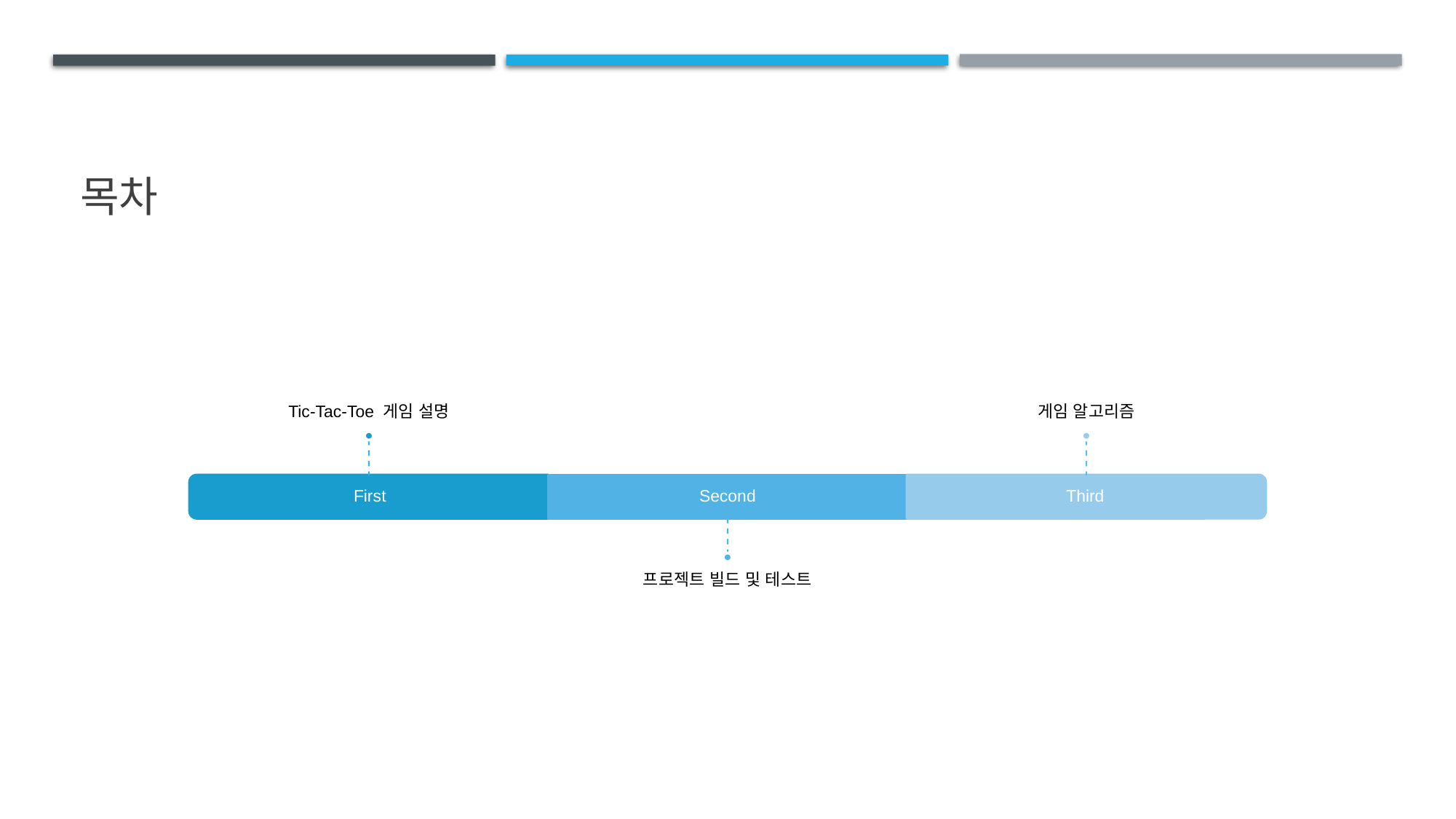

# 목차
First
Tic-Tac-Toe 게임 설명
Second
프로젝트 빌드 및 테스트
Third
게임 알고리즘